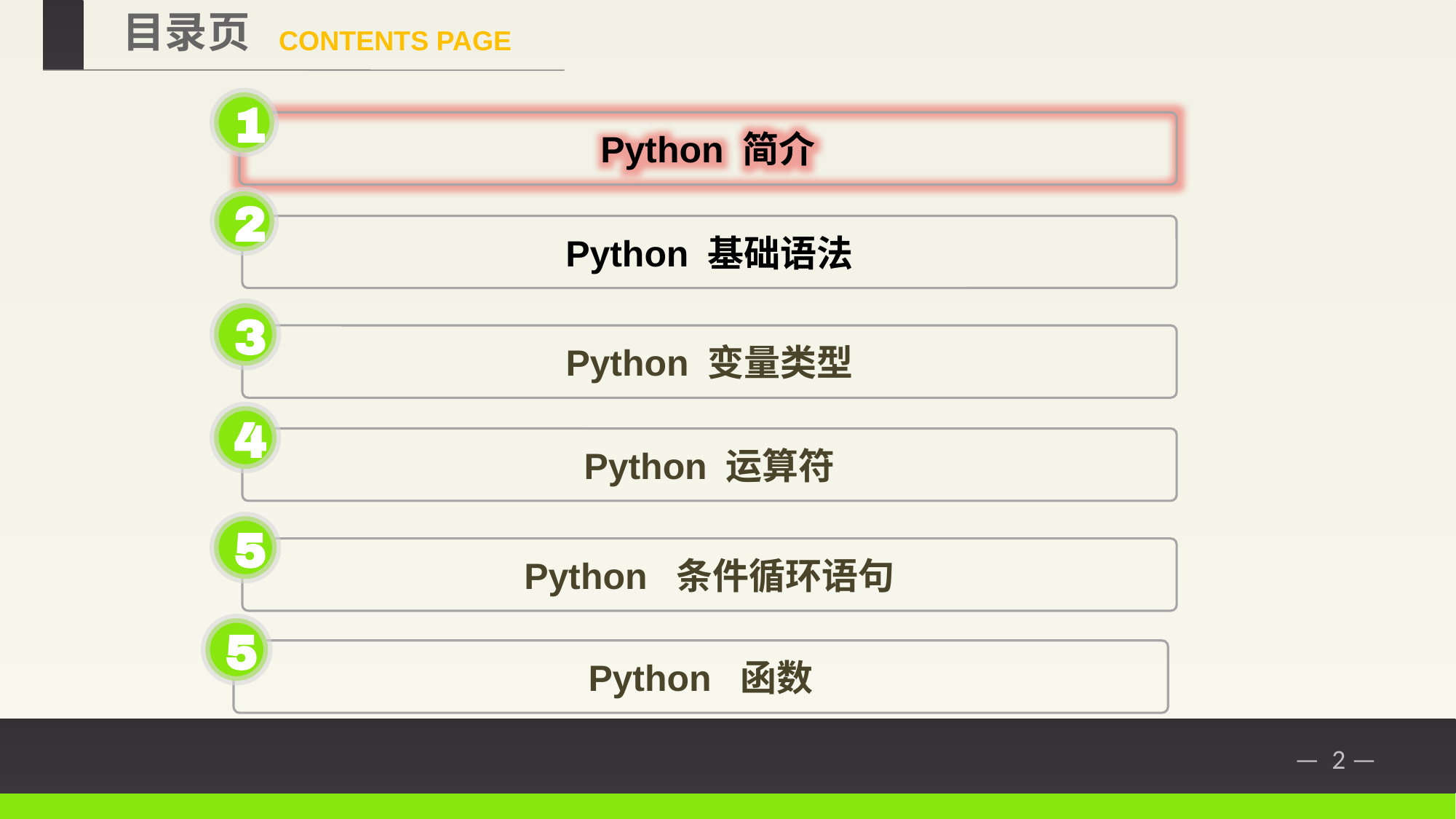

目录页
CONTENTS PAGE

1
Python 简介
2
Python 基础语法
3
Python 变量类型
4
Python 运算符
5
Python  条件循环语句
5
Python  函数